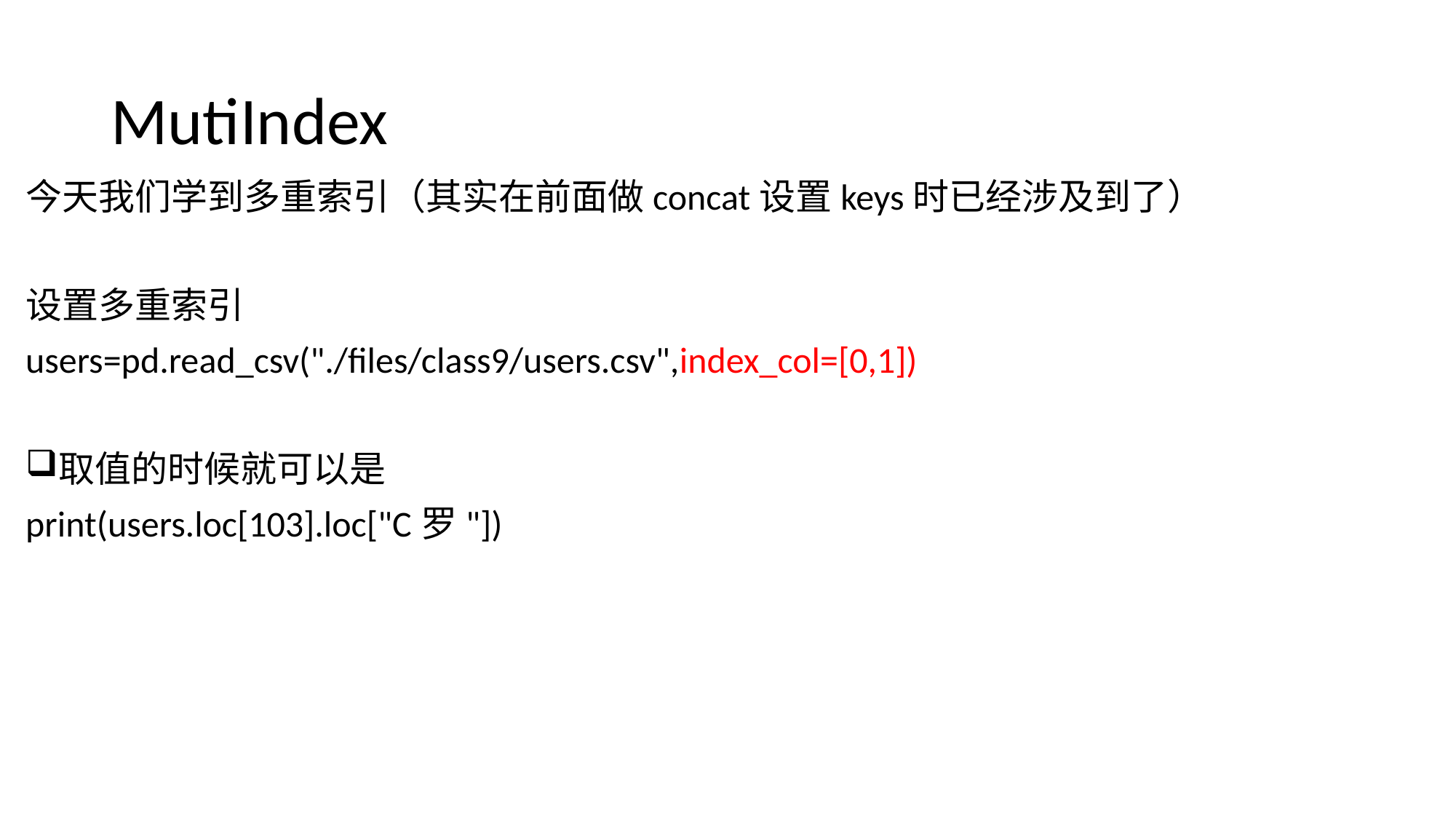

# MutiIndex
今天我们学到多重索引（其实在前面做concat设置keys时已经涉及到了）

设置多重索引
users=pd.read_csv("./files/class9/users.csv",index_col=[0,1])

取值的时候就可以是
print(users.loc[103].loc["C罗"])